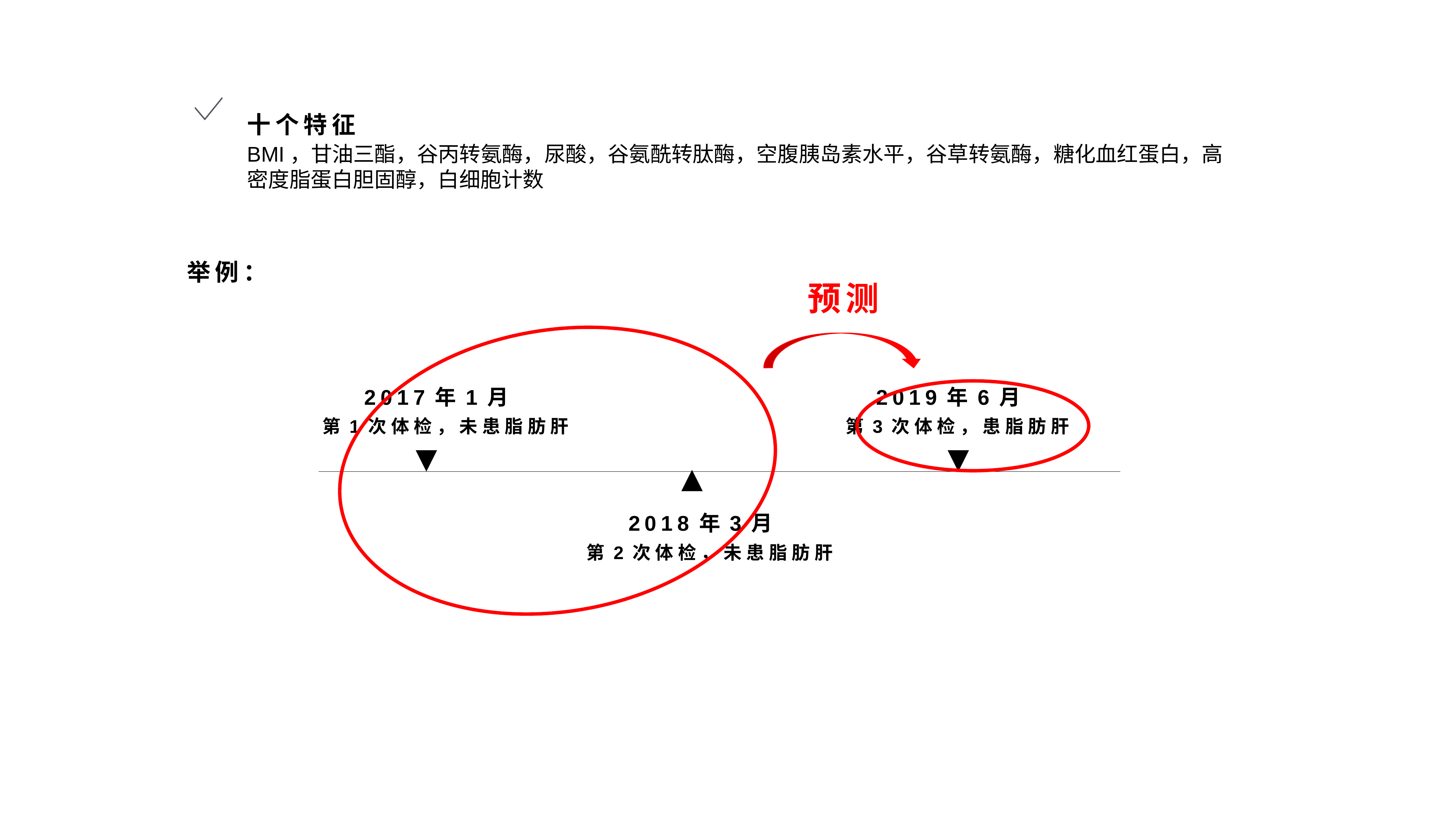

十个特征

BMI，甘油三酯，谷丙转氨酶，尿酸，谷氨酰转肽酶，空腹胰岛素水平，谷草转氨酶，糖化血红蛋白，高密度脂蛋白胆固醇，白细胞计数
举例：
预测

2017年1月
2019年6月
第1次体检，未患脂肪肝
第3次体检，患脂肪肝

2018年3月
第2次体检，未患脂肪肝